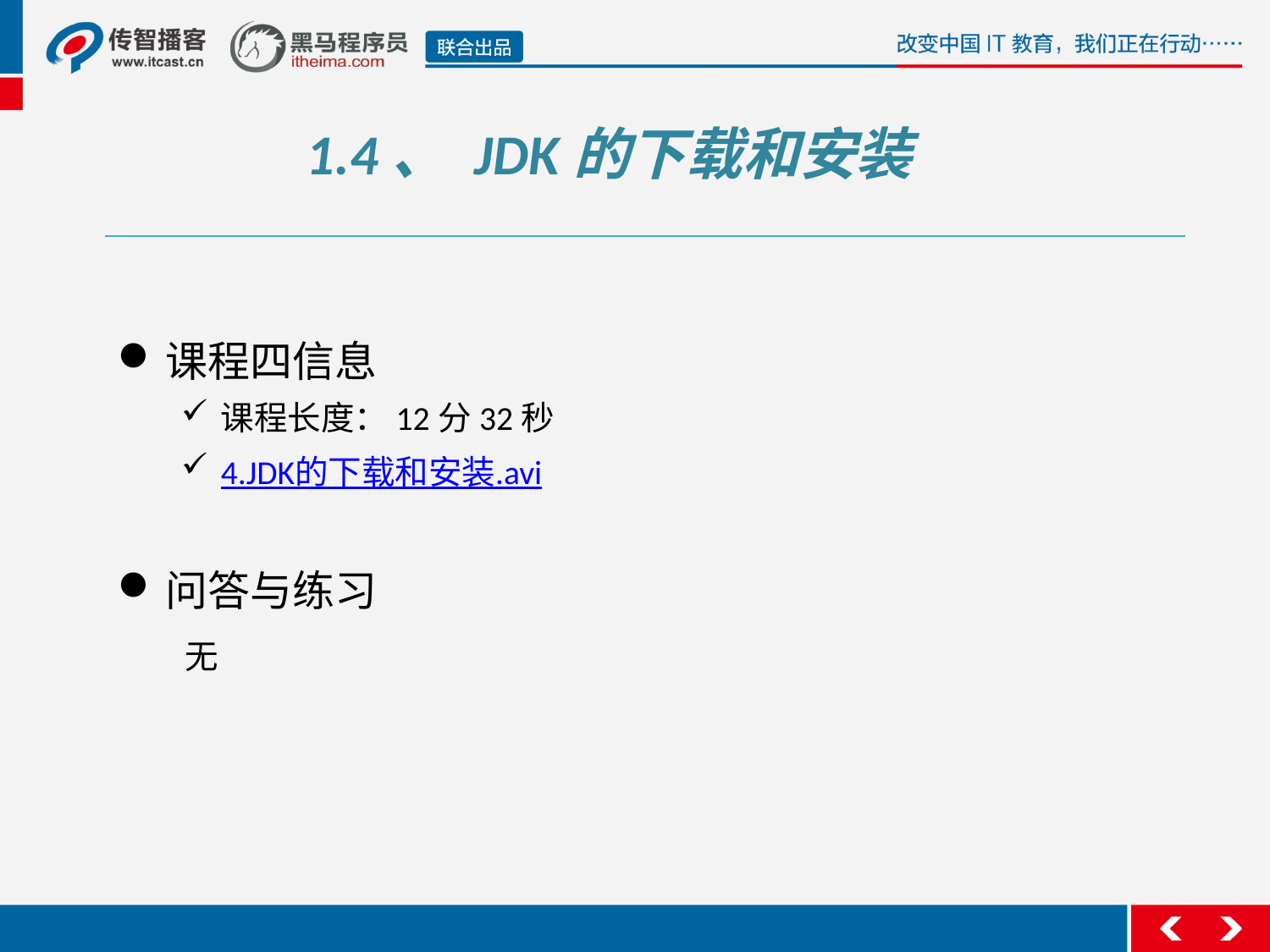

1.4、 JDK的下载和安装

课程四信息
课程长度：12分32秒
4.JDK的下载和安装.avi

问答与练习
      无